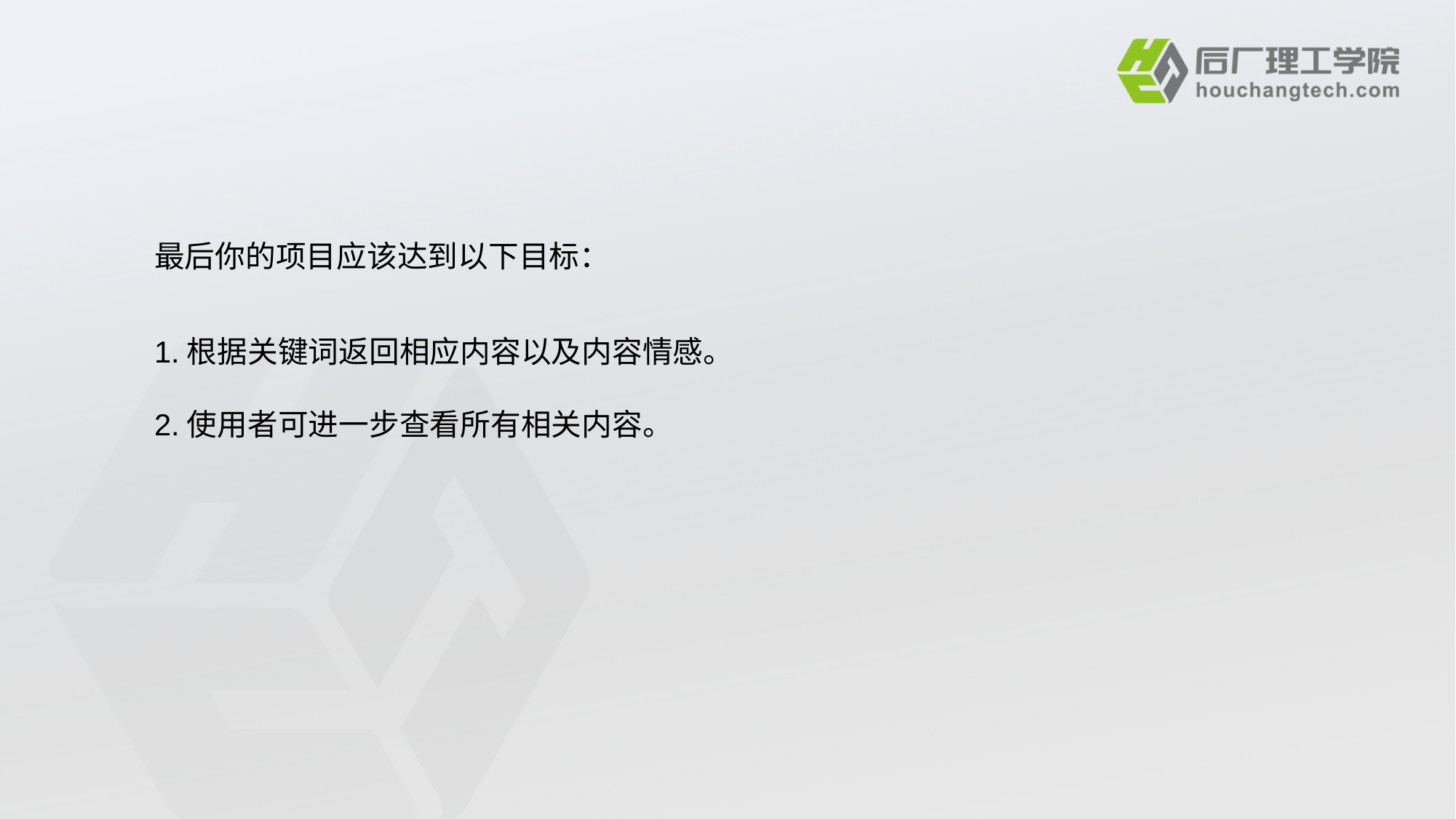

最后你的项目应该达到以下目标：
1.根据关键词返回相应内容以及内容情感。
2.使用者可进一步查看所有相关内容。